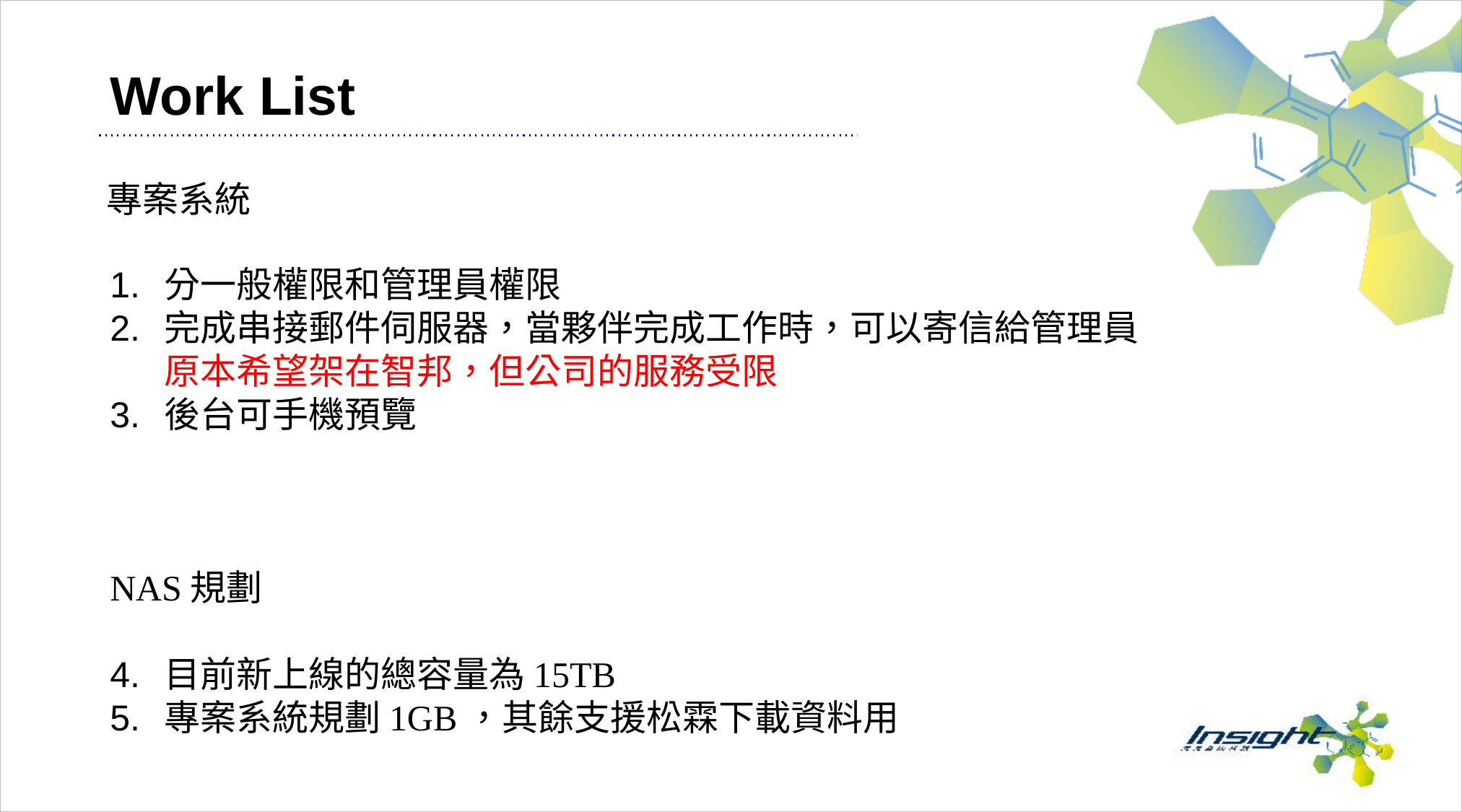

# Work List
專案系統

分一般權限和管理員權限
完成串接郵件伺服器，當夥伴完成工作時，可以寄信給管理員
原本希望架在智邦，但公司的服務受限
後台可手機預覽

NAS規劃

目前新上線的總容量為15TB
專案系統規劃1GB，其餘支援松霖下載資料用